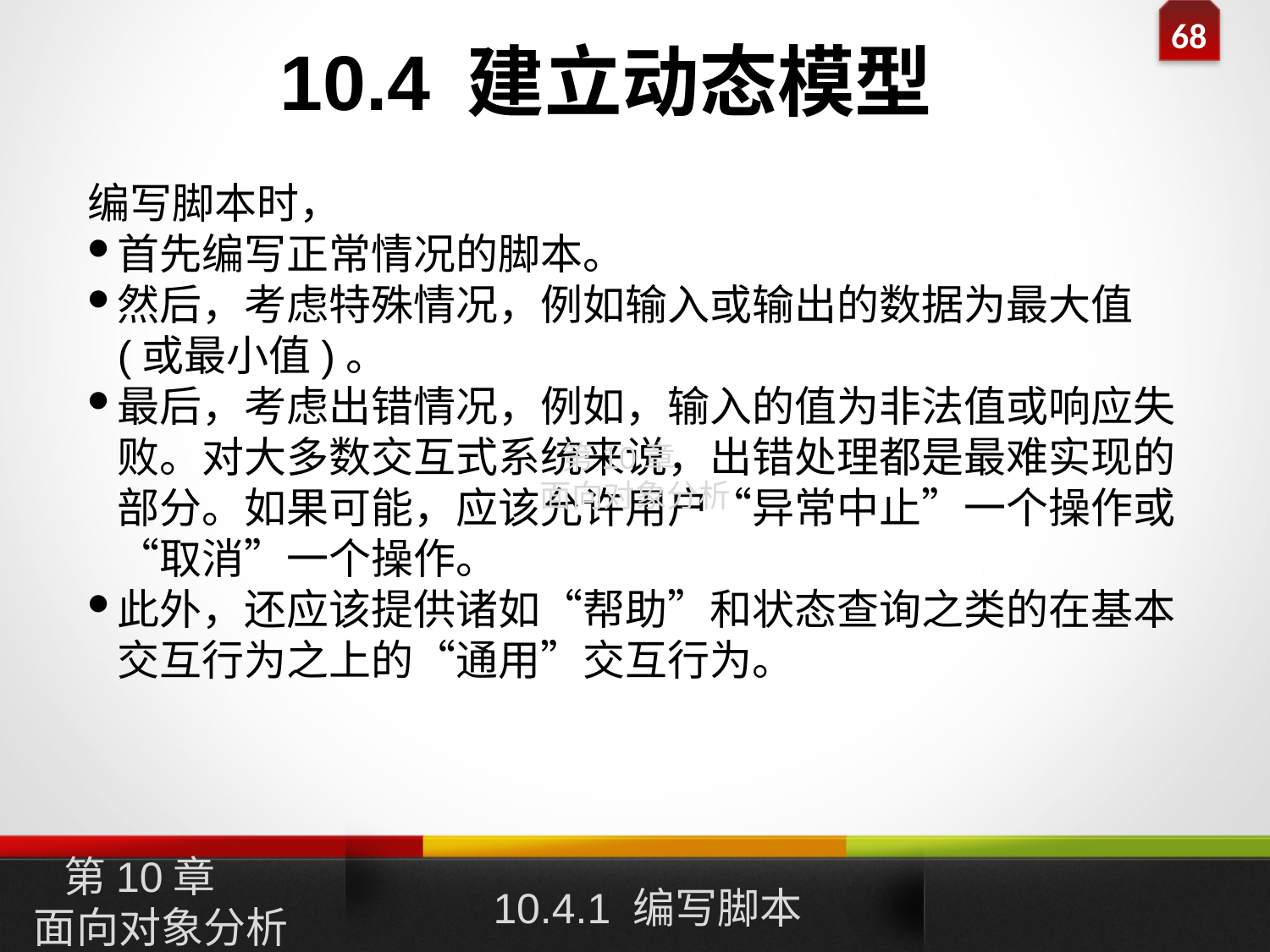

10.4 建立动态模型
编写脚本时，
首先编写正常情况的脚本。
然后，考虑特殊情况，例如输入或输出的数据为最大值(或最小值)。
最后，考虑出错情况，例如，输入的值为非法值或响应失败。对大多数交互式系统来说，出错处理都是最难实现的部分。如果可能，应该允许用户“异常中止”一个操作或“取消”一个操作。
此外，还应该提供诸如“帮助”和状态查询之类的在基本交互行为之上的“通用”交互行为。
第10章
面向对象分析
10.4.1 编写脚本